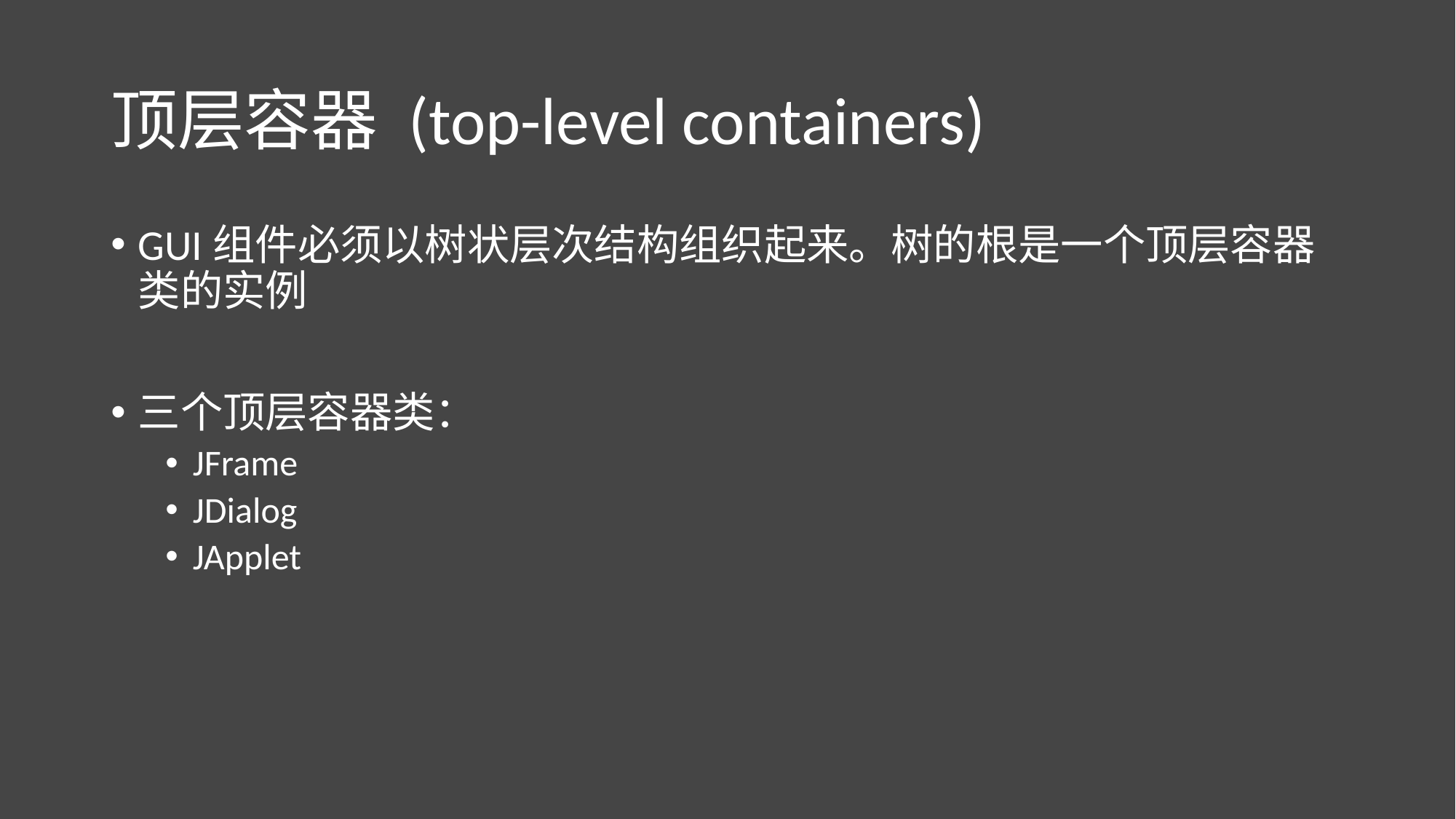

# 顶层容器 (top-level containers)
GUI组件必须以树状层次结构组织起来。树的根是一个顶层容器类的实例

三个顶层容器类：
JFrame
JDialog
JApplet